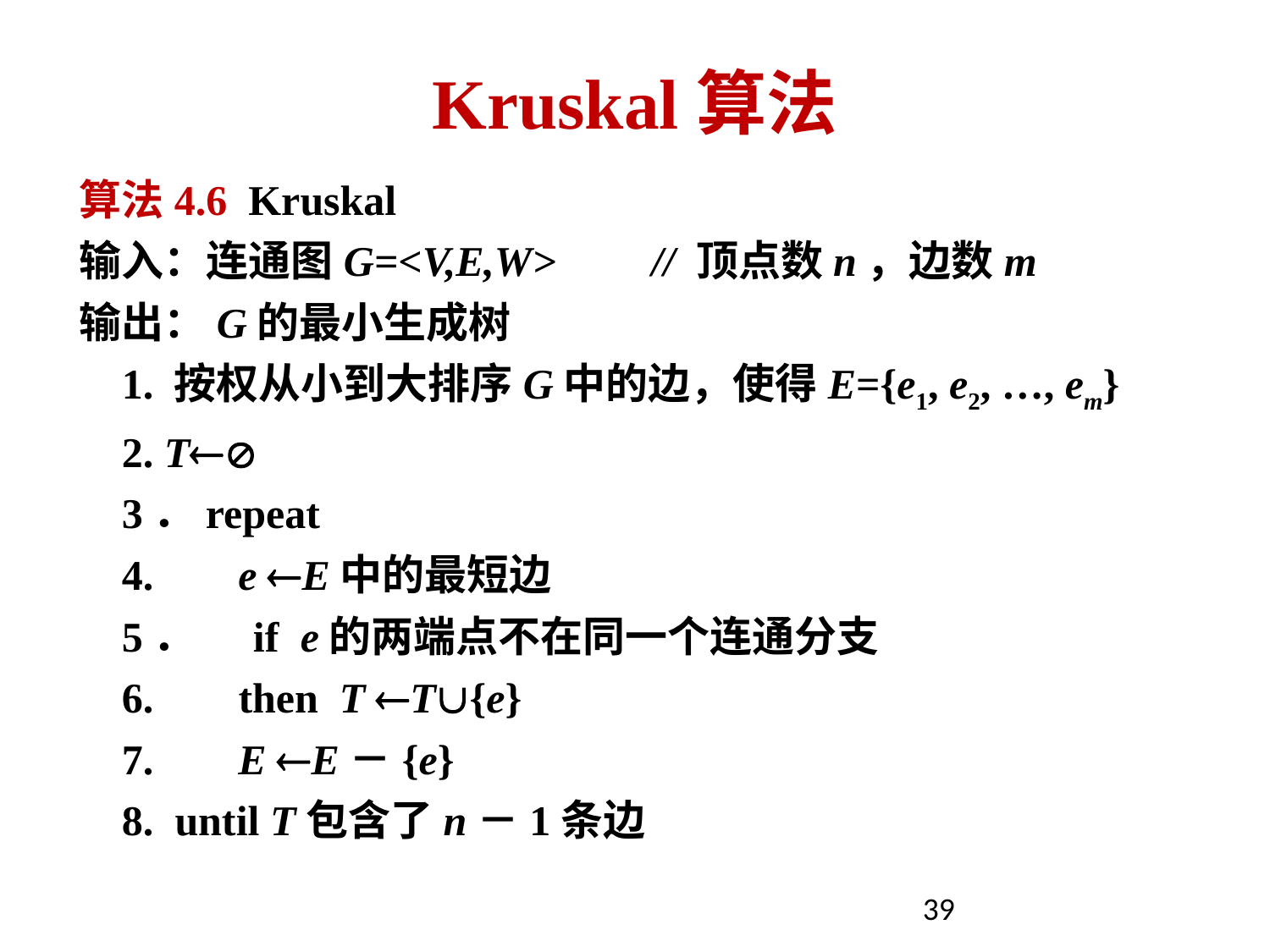

# Kruskal算法
算法4.6  Kruskal
输入：连通图G=<V,E,W>         // 顶点数n，边数m
输出：G的最小生成树
    1. 按权从小到大排序G中的边，使得E={e1, e2, …, em}
    2. T←∅
    3．repeat
    4.        e ←E中的最短边
    5．     if  e的两端点不在同一个连通分支
    6.        then  T ←T∪{e}
    7.        E ←E－{e}
    8.  until T包含了n－1条边
39